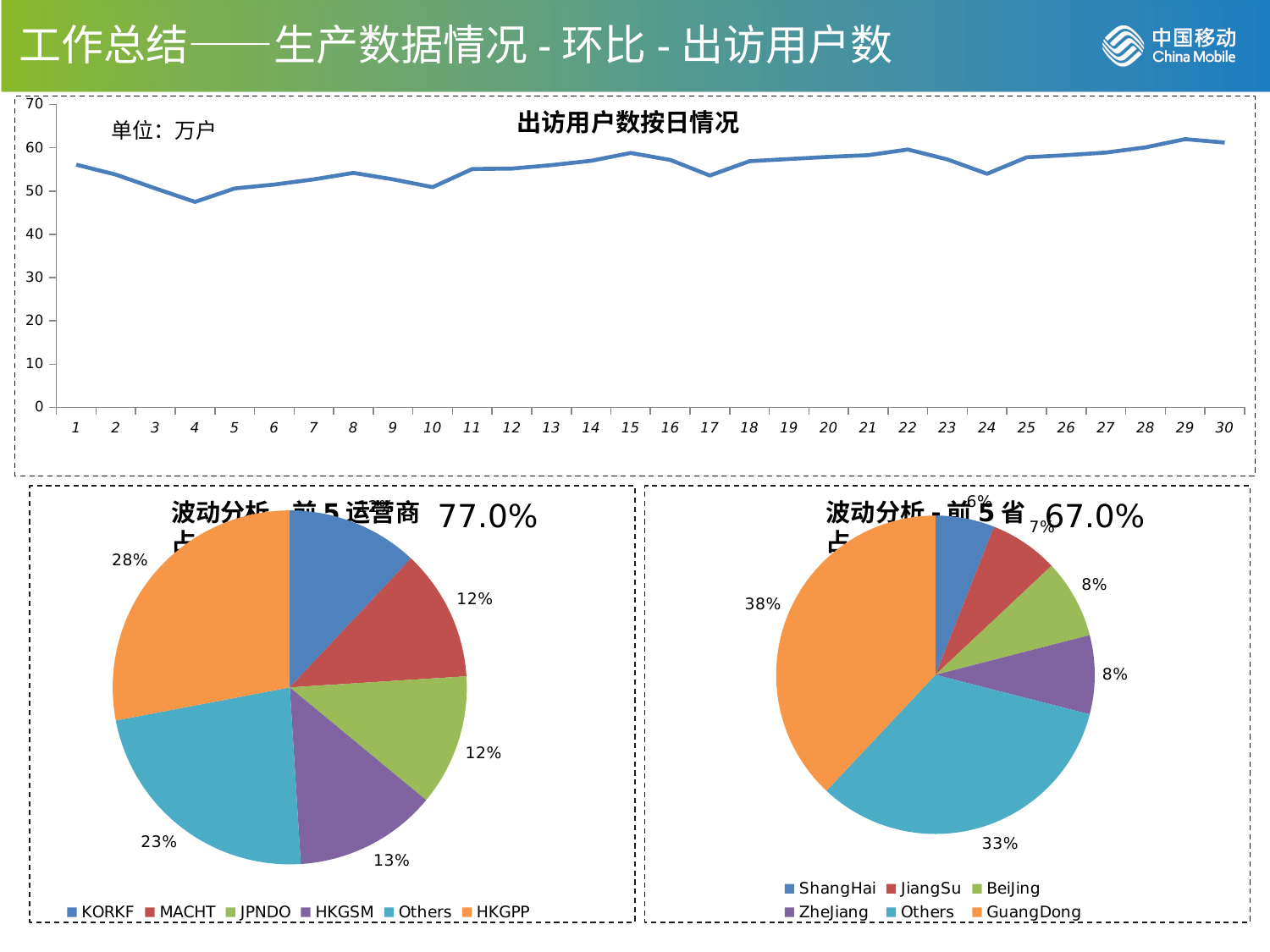

工作总结——生产数据情况-环比-出访用户数

### Chart

| Category |  |
|---|---|
| 1 | 56.1 |
| 2 | 53.8 |
| 3 | 50.6 |
| 4 | 47.5 |
| 5 | 50.6 |
| 6 | 51.5 |
| 7 | 52.7 |
| 8 | 54.2 |
| 9 | 52.7 |
| 10 | 50.9 |
| 11 | 55.1 |
| 12 | 55.2 |
| 13 | 56.0 |
| 14 | 57.0 |
| 15 | 58.8 |
| 16 | 57.2 |
| 17 | 53.6 |
| 18 | 56.9 |
| 19 | 57.4 |
| 20 | 57.9 |
| 21 | 58.3 |
| 22 | 59.6 |
| 23 | 57.3 |
| 24 | 54.0 |
| 25 | 57.8 |
| 26 | 58.3 |
| 27 | 58.9 |
| 28 | 60.1 |
| 29 | 62.0 |
| 30 | 61.2 |
出访用户数按日情况
单位：万户

### Chart

| Category |  |
|---|---|
| KORKF | 0.12 |
| MACHT | 0.12 |
| JPNDO | 0.12 |
| HKGSM | 0.13 |
| Others | 0.23 |
| HKGPP | 0.28 |

### Chart

| Category |  |
|---|---|
| ShangHai | 0.06 |
| JiangSu | 0.07 |
| BeiJing | 0.08 |
| ZheJiang | 0.08 |
| Others | 0.33 |
| GuangDong | 0.38 |
77.0%
67.0%